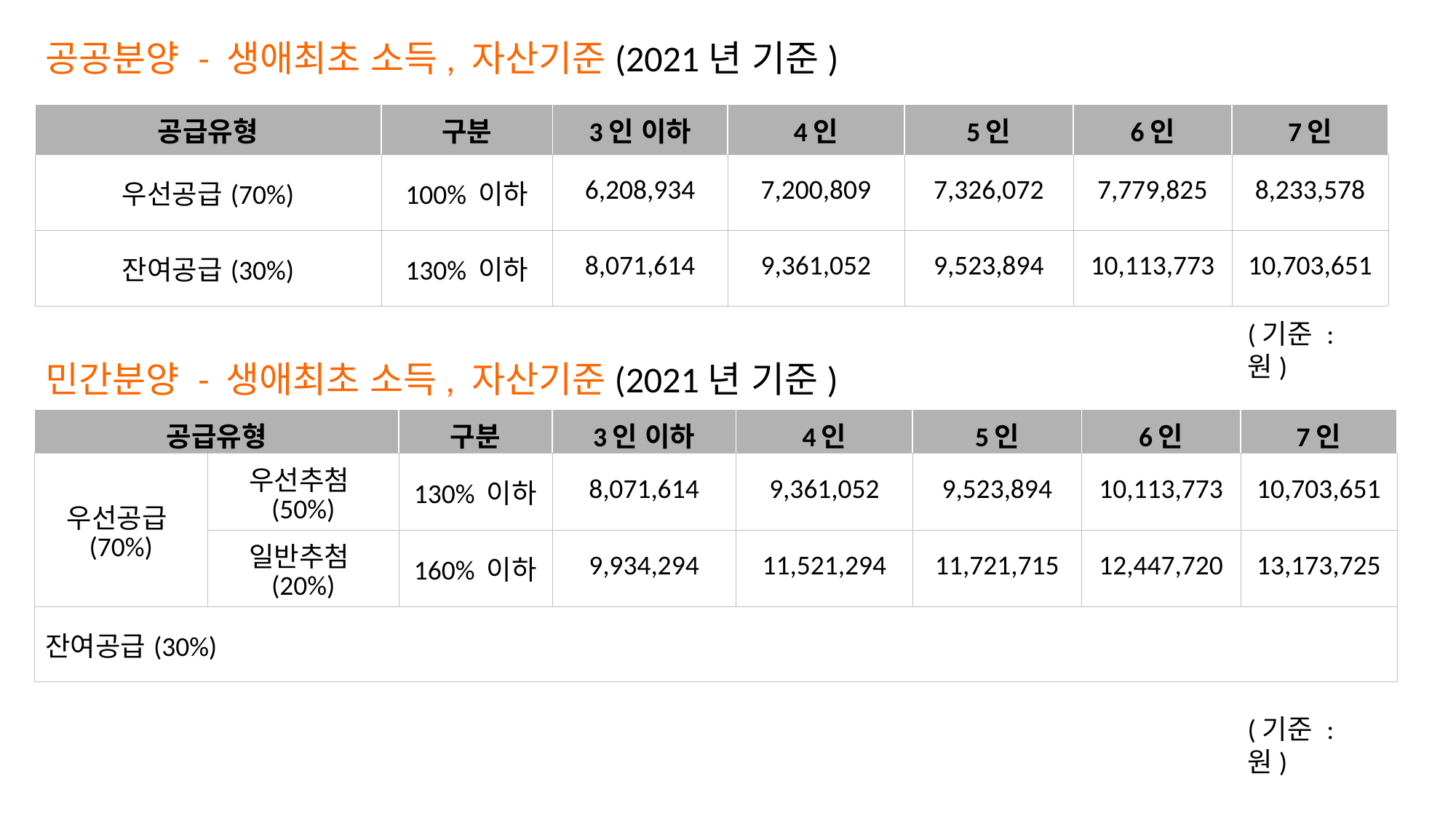

공공분양 - 생애최초 소득, 자산기준(2021년 기준)
| 공급유형 | 구분 | 3인 이하 | 4인 | 5인 | 6인 | 7인 |
| --- | --- | --- | --- | --- | --- | --- |
| 우선공급(70%) | 100% 이하 | 6,208,934 | 7,200,809 | 7,326,072 | 7,779,825 | 8,233,578 |
| 잔여공급(30%) | 130% 이하 | 8,071,614 | 9,361,052 | 9,523,894 | 10,113,773 | 10,703,651 |
(기준 : 원)
민간분양 - 생애최초 소득, 자산기준(2021년 기준)
| 공급유형 |  | 구분 | 3인 이하 | 4인 | 5인 | 6인 | 7인 |
| --- | --- | --- | --- | --- | --- | --- | --- |
| 우선공급(70%) | 우선추첨(50%) | 130% 이하 | 8,071,614 | 9,361,052 | 9,523,894 | 10,113,773 | 10,703,651 |
|  | 일반추첨(20%) | 160% 이하 | 9,934,294 | 11,521,294 | 11,721,715 | 12,447,720 | 13,173,725 |
| 잔여공급(30%) |  |  |  |  |  |  |  |
(기준 : 원)